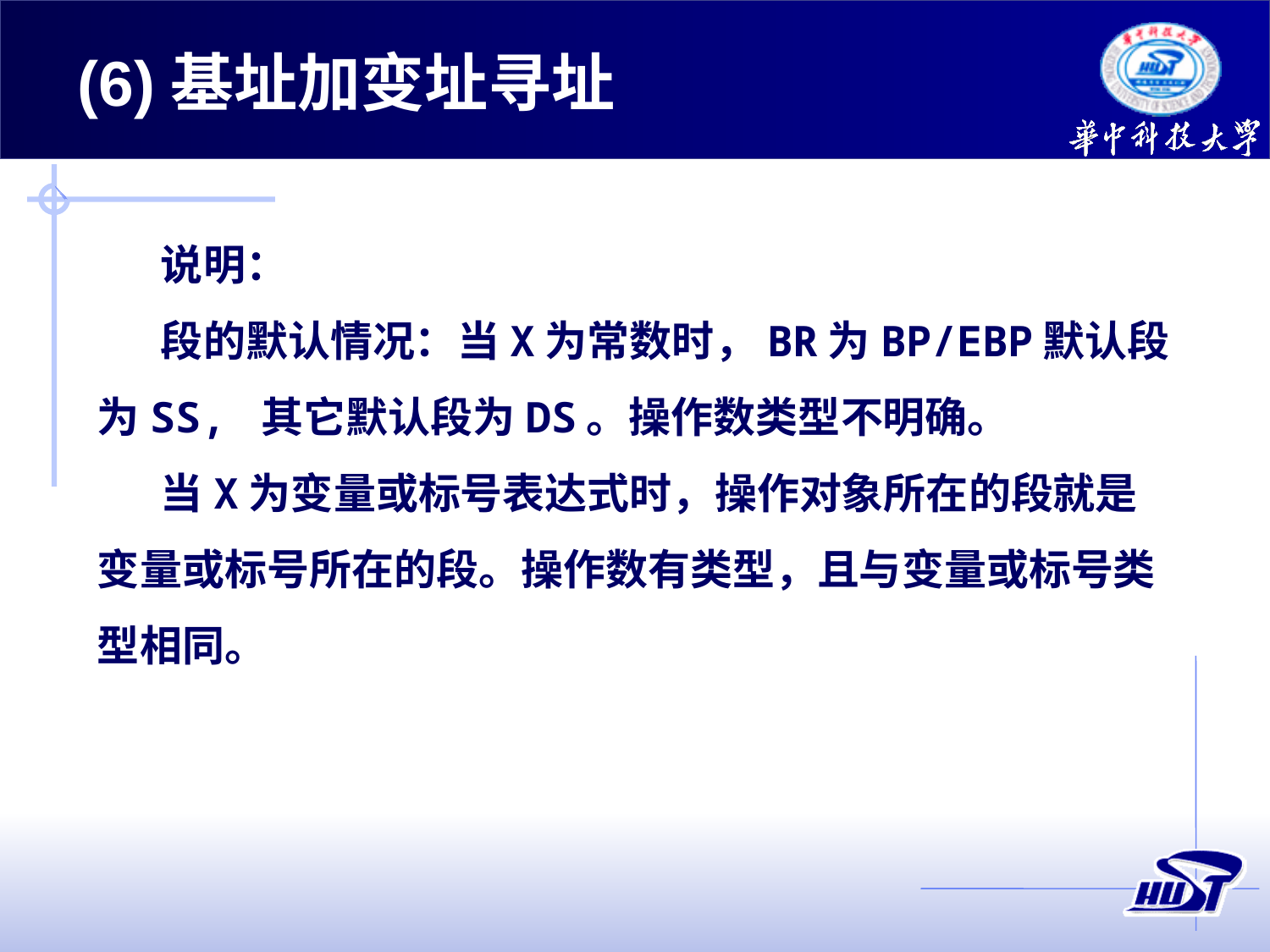

(6)基址加变址寻址
说明：
段的默认情况：当X为常数时，BR为BP/EBP默认段为SS, 其它默认段为DS。操作数类型不明确。
当X为变量或标号表达式时，操作对象所在的段就是变量或标号所在的段。操作数有类型，且与变量或标号类型相同。